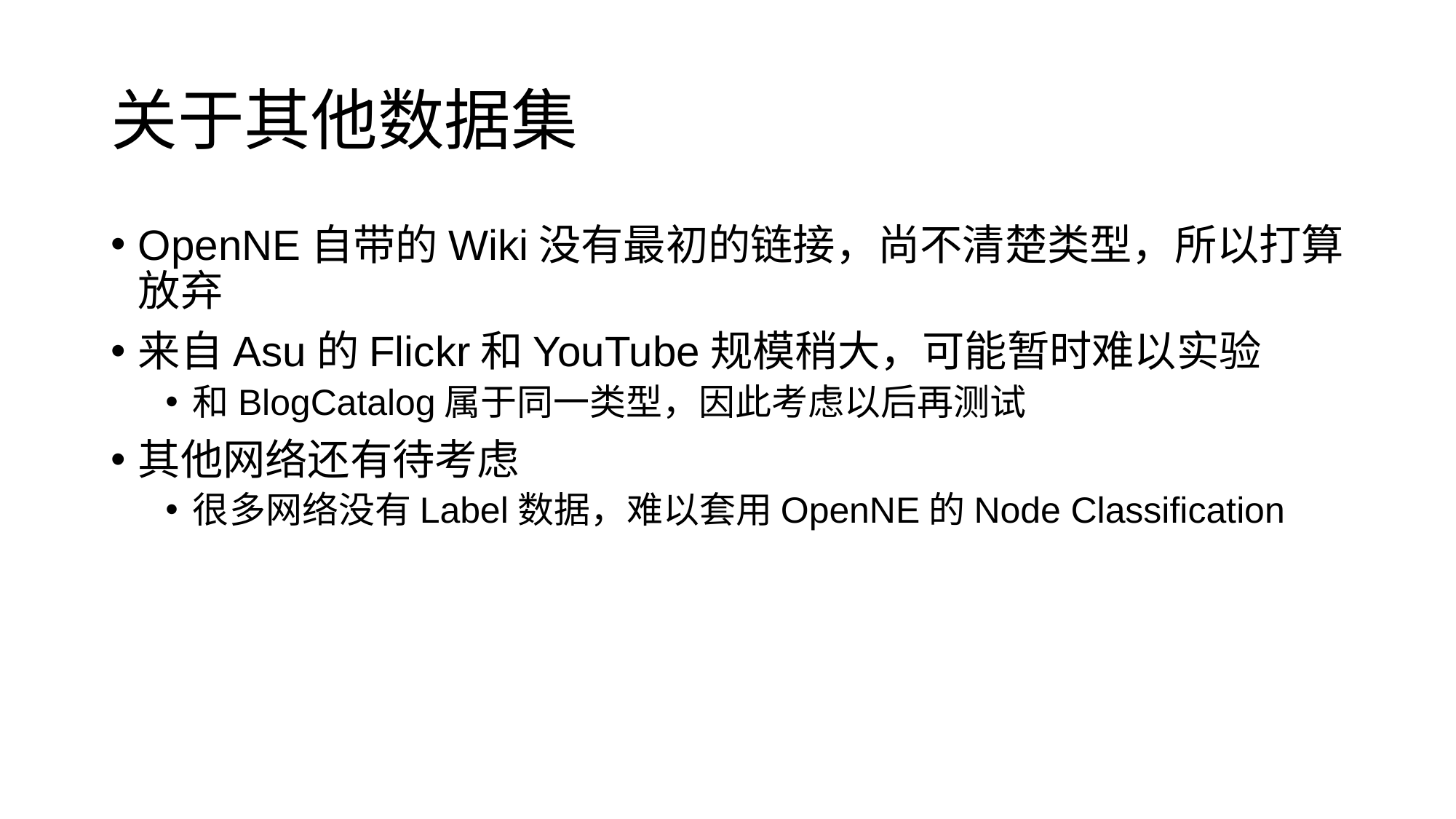

# 关于其他数据集
OpenNE自带的Wiki没有最初的链接，尚不清楚类型，所以打算放弃
来自Asu的Flickr和YouTube规模稍大，可能暂时难以实验
和BlogCatalog属于同一类型，因此考虑以后再测试
其他网络还有待考虑
很多网络没有Label数据，难以套用OpenNE的Node Classification